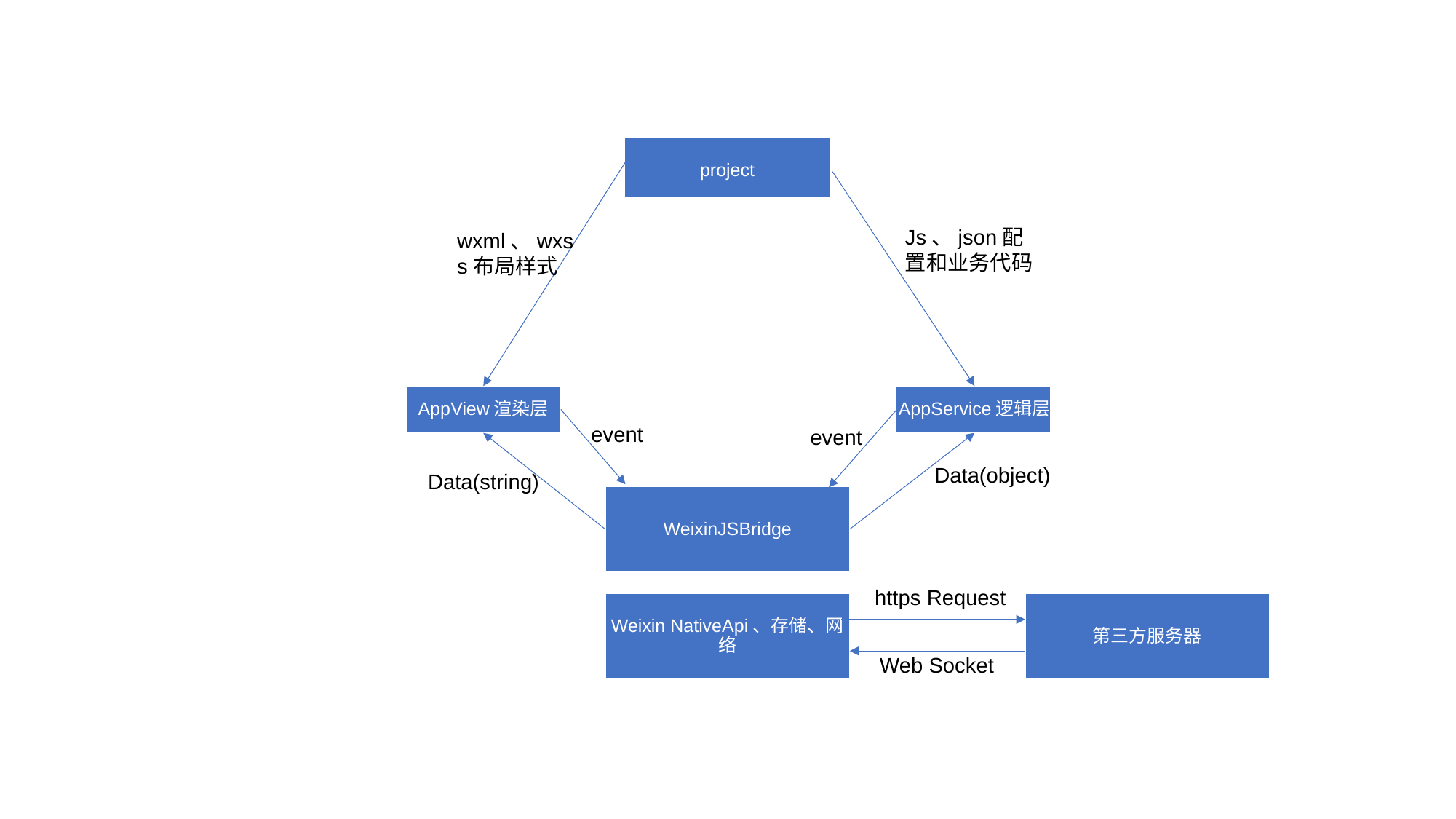

project
Js、json配置和业务代码
wxml、wxss布局样式
页面触刷新

AppService逻辑层

AppView渲染层
event
event
Data(object)
Data(string)

WeixinJSBridge
https Request

Weixin NativeApi、存储、网络

第三方服务器
Web Socket